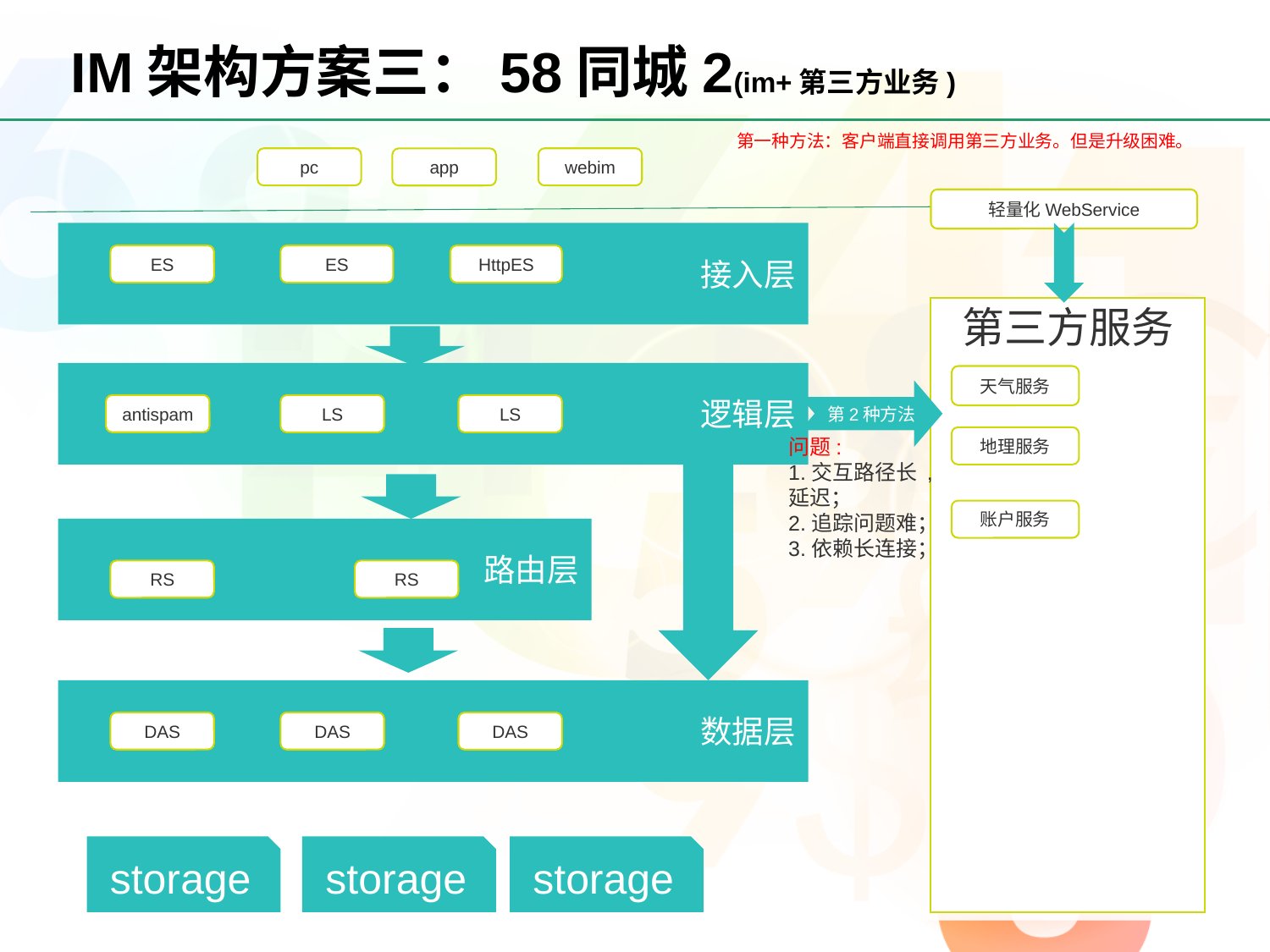

# IM架构方案三：58同城2(im+第三方业务)
第一种方法：客户端直接调用第三方业务。但是升级困难。
pc
webim
app
轻量化WebService
接入层

ES
ES
HttpES

第三方服务

逻辑层
天气服务
第2种方法
antispam
LS
LS
问题:
1.交互路径长 ,延迟；
2.追踪问题难；
3.依赖长连接；
地理服务

账户服务
路由层
RS
RS

数据层
DAS
DAS
DAS
storage
storage
storage